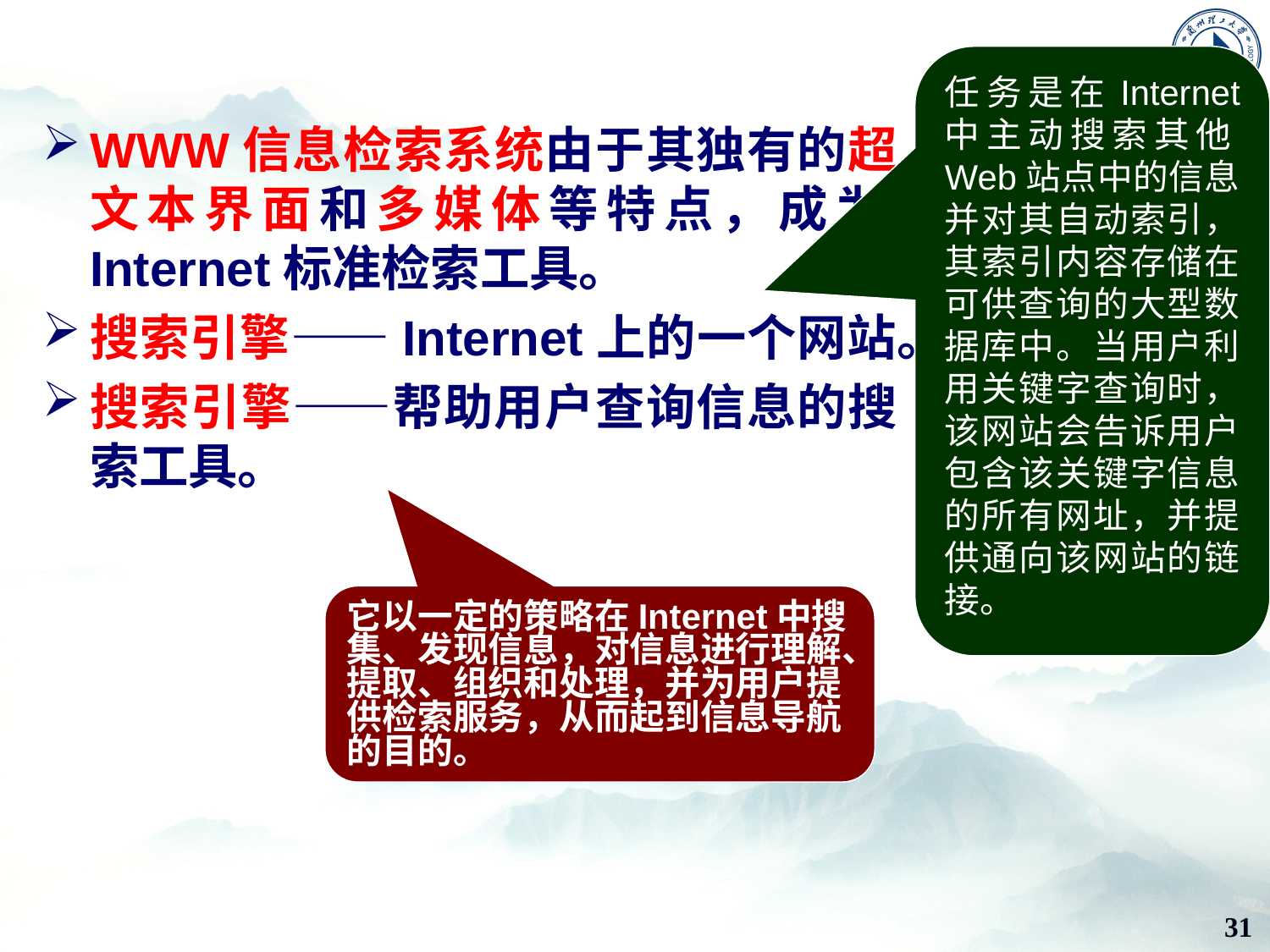

任务是在Internet 中主动搜索其他Web站点中的信息并对其自动索引，其索引内容存储在可供查询的大型数据库中。当用户利用关键字查询时，该网站会告诉用户包含该关键字信息的所有网址，并提供通向该网站的链接。
WWW信息检索系统由于其独有的超文本界面和多媒体等特点，成为Internet标准检索工具。
搜索引擎——Internet上的一个网站。
搜索引擎——帮助用户查询信息的搜索工具。
它以一定的策略在Internet中搜集、发现信息，对信息进行理解、提取、组织和处理，并为用户提供检索服务，从而起到信息导航的目的。
31